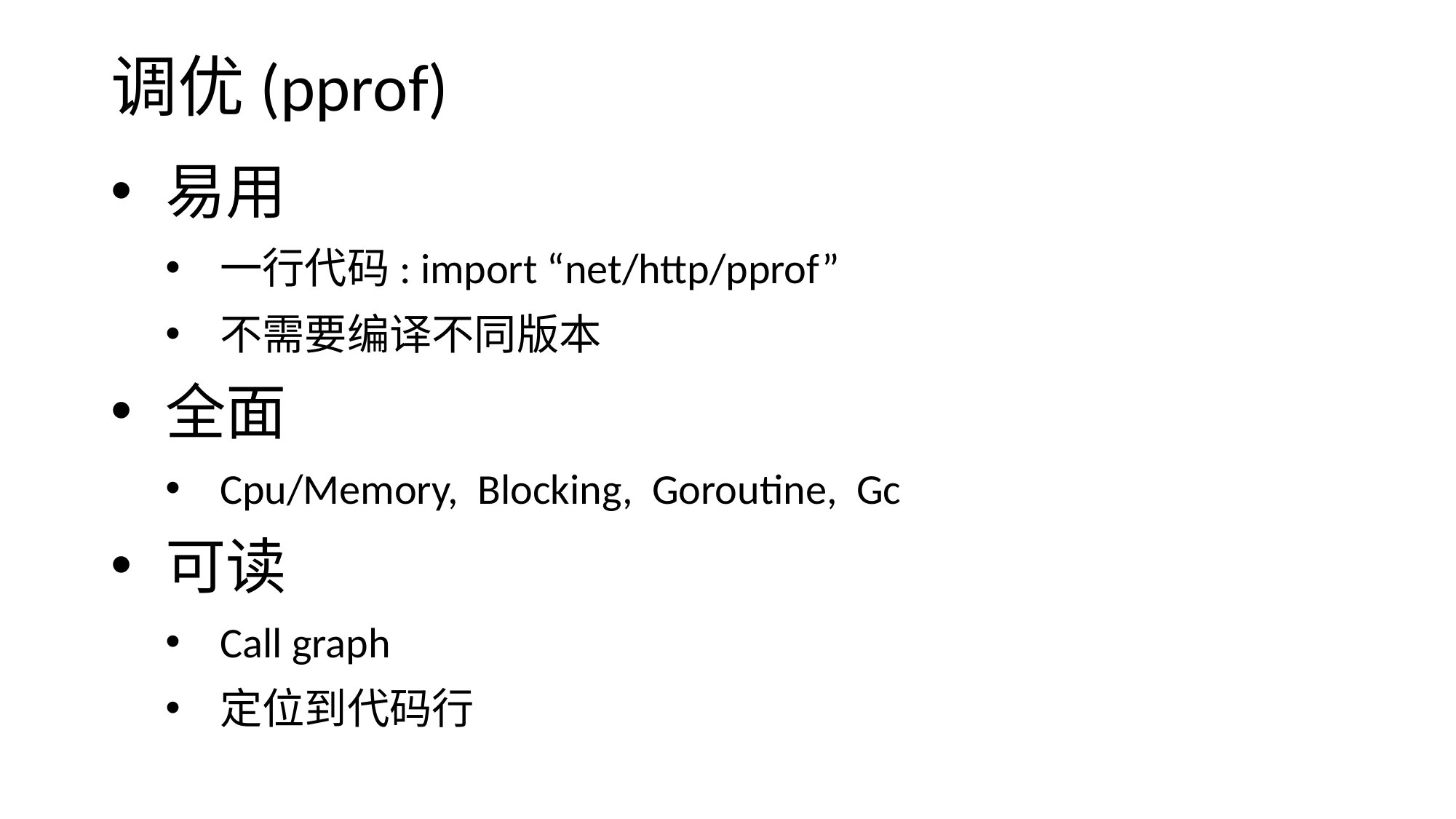

# 调优(pprof)
易用
一行代码: import “net/http/pprof”
不需要编译不同版本
全面
Cpu/Memory,  Blocking,  Goroutine,  Gc
可读
Call graph
定位到代码行